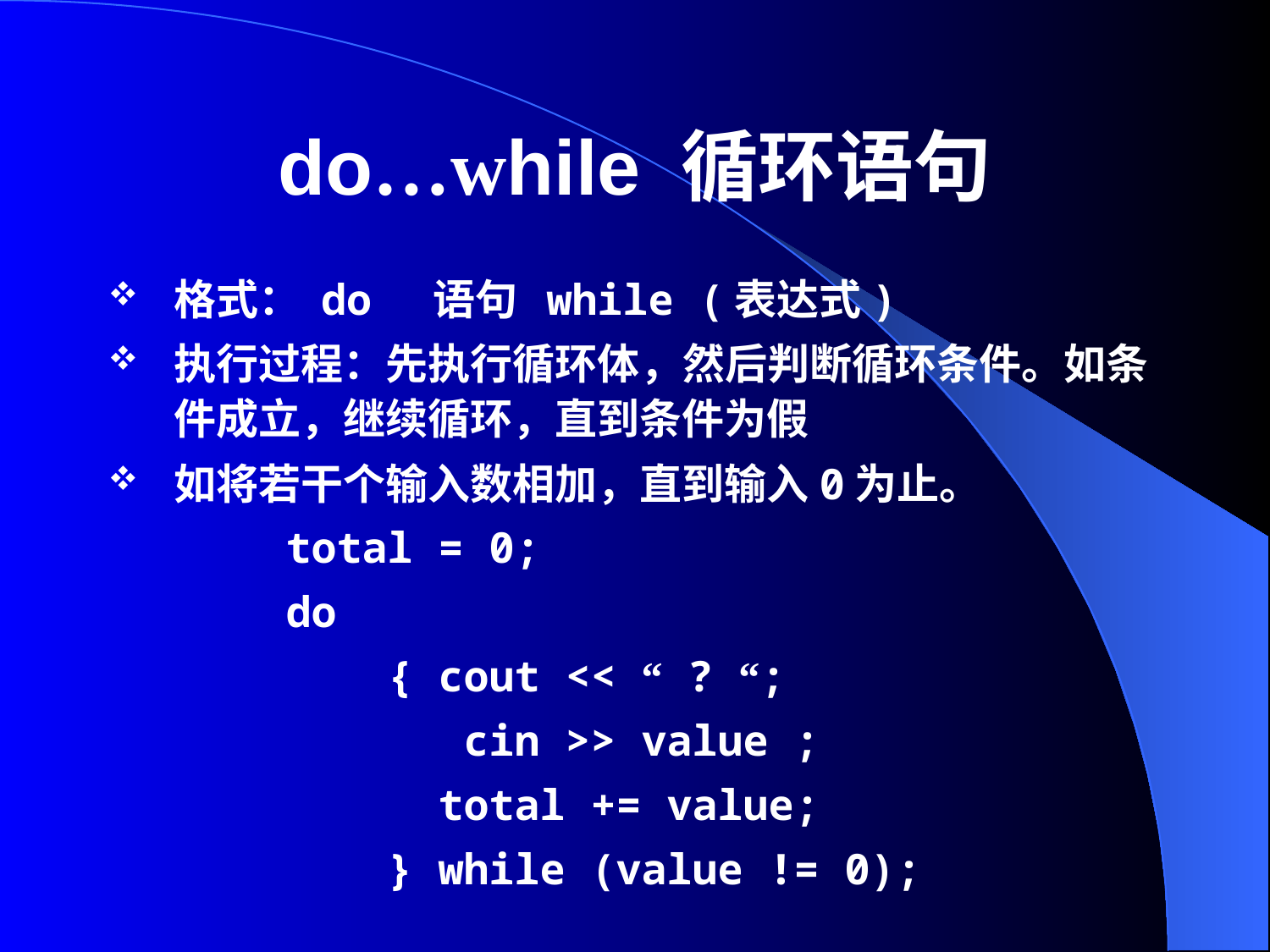

# do…while 循环语句
格式： do  语句  while (表达式)
执行过程：先执行循环体，然后判断循环条件。如条件成立，继续循环，直到条件为假
如将若干个输入数相加，直到输入0为止。
       total = 0;
       do
           { cout << “ ? “;
              cin >> value ;
             total += value;
           } while (value != 0);